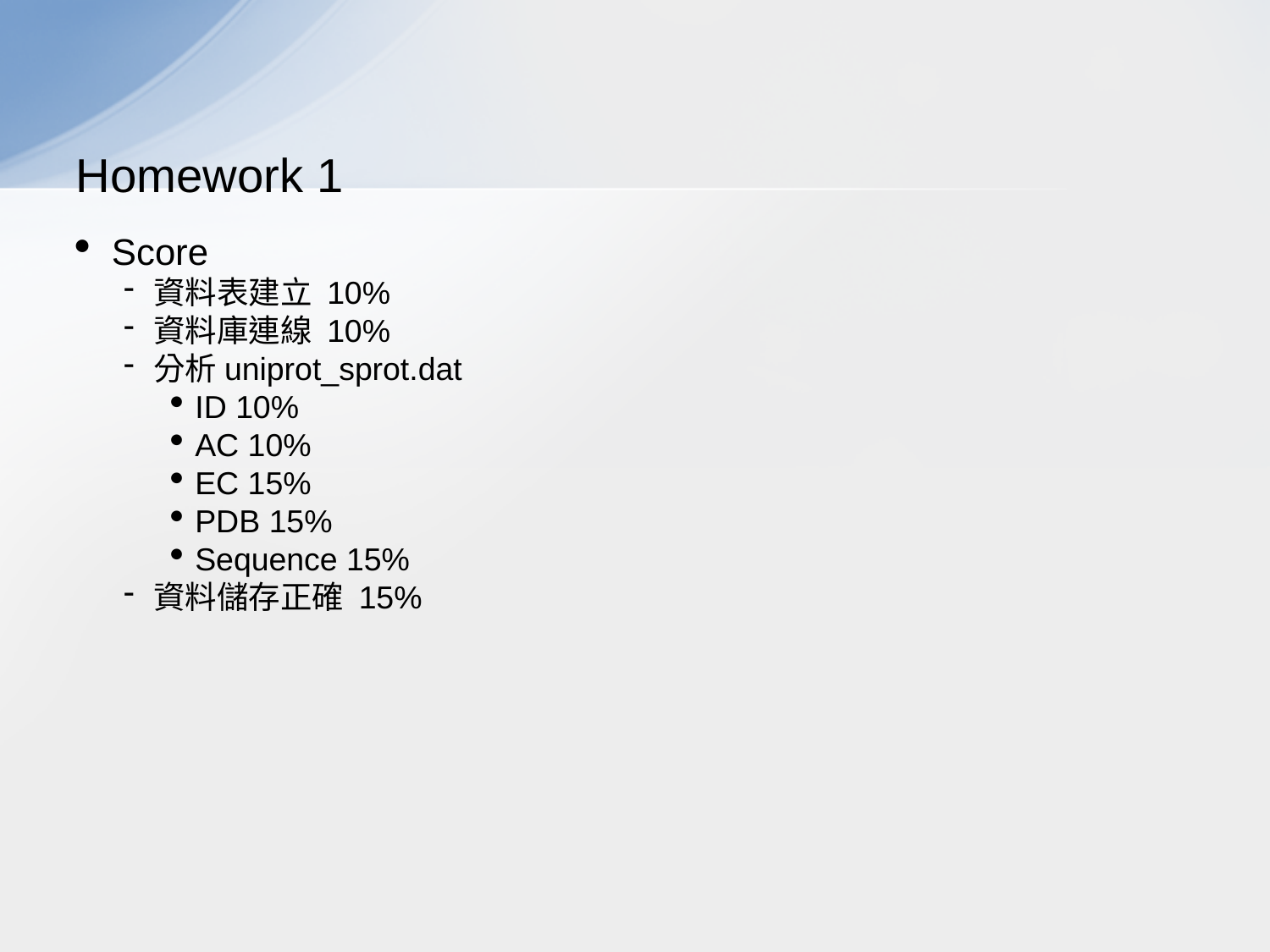

Homework 1
# Score
資料表建立 10%
資料庫連線 10%
分析uniprot_sprot.dat
ID 10%
AC 10%
EC 15%
PDB 15%
Sequence 15%
資料儲存正確 15%